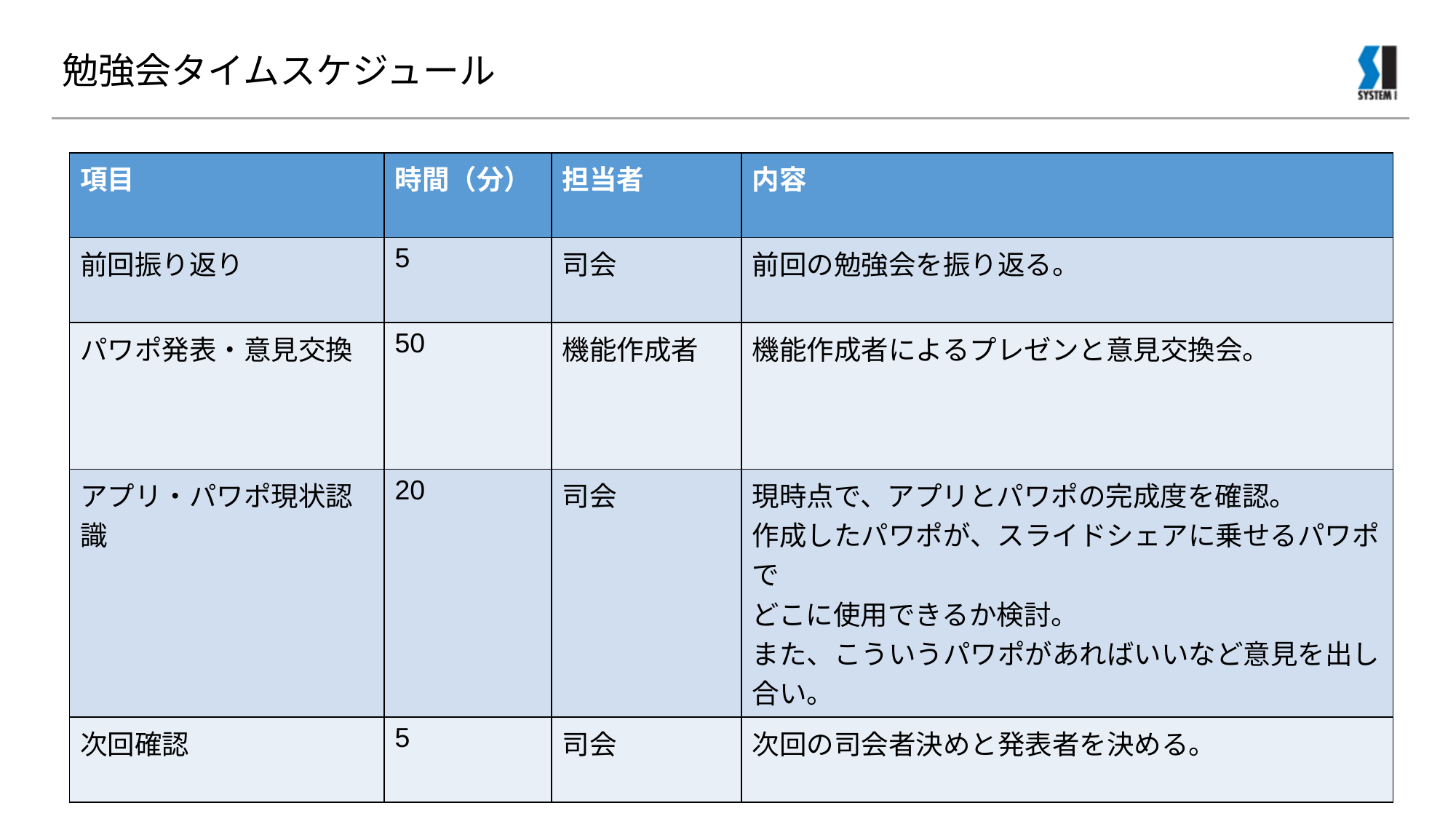

# 勉強会タイムスケジュール
| 項目 | 時間（分） | 担当者 | 内容 |
| --- | --- | --- | --- |
| 前回振り返り | 5 | 司会 | 前回の勉強会を振り返る。 |
| パワポ発表・意見交換 | 50 | 機能作成者 | 機能作成者によるプレゼンと意見交換会。 |
| アプリ・パワポ現状認識 | 20 | 司会 | 現時点で、アプリとパワポの完成度を確認。 作成したパワポが、スライドシェアに乗せるパワポで どこに使用できるか検討。 また、こういうパワポがあればいいなど意見を出し合い。 |
| 次回確認 | 5 | 司会 | 次回の司会者決めと発表者を決める。 |